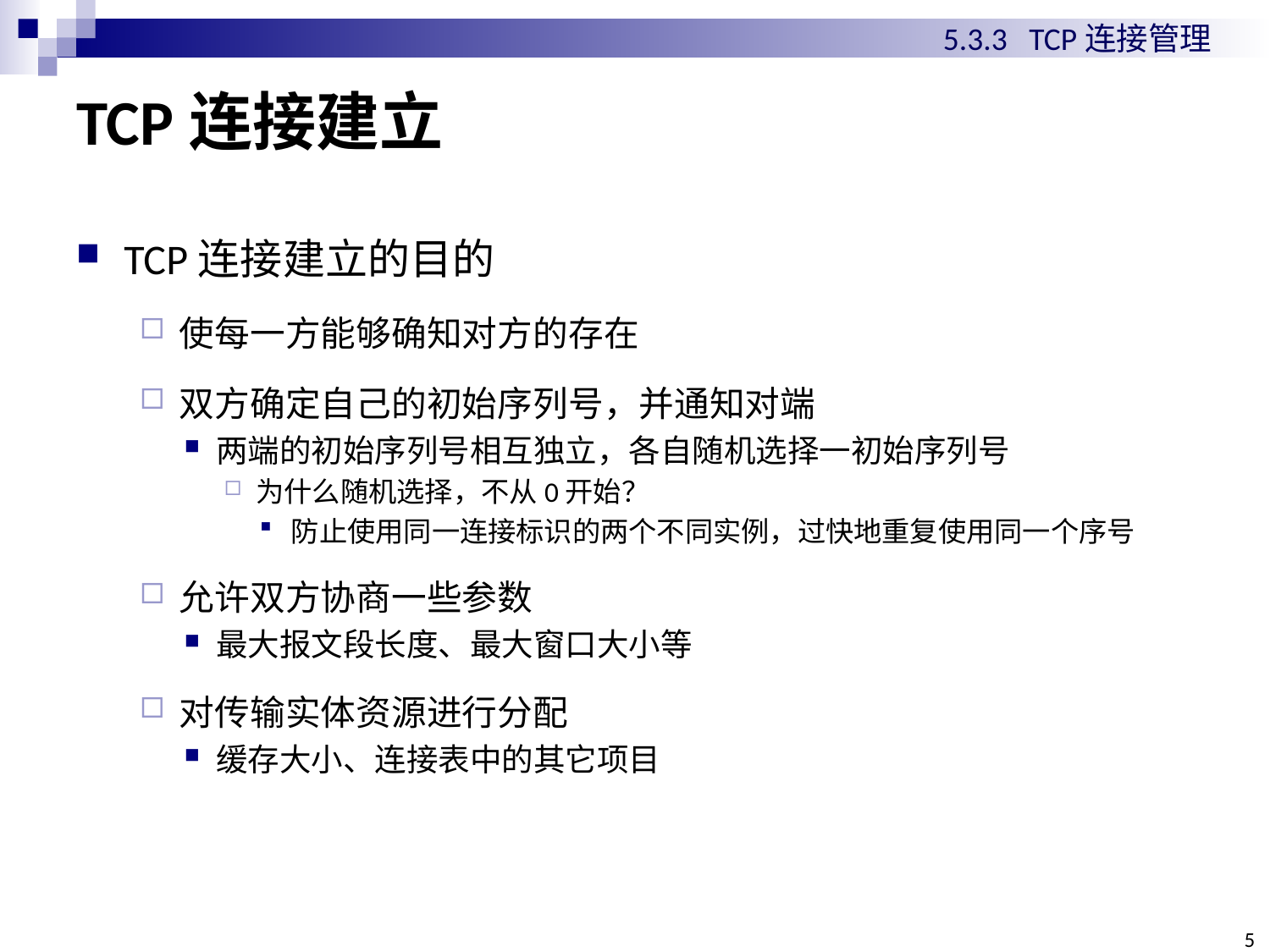

5.3.3   TCP连接管理
# TCP连接建立
TCP连接建立的目的
使每一方能够确知对方的存在
双方确定自己的初始序列号，并通知对端
两端的初始序列号相互独立，各自随机选择一初始序列号
为什么随机选择，不从0开始？
防止使用同一连接标识的两个不同实例，过快地重复使用同一个序号
允许双方协商一些参数
最大报文段长度、最大窗口大小等
对传输实体资源进行分配
缓存大小、连接表中的其它项目
5